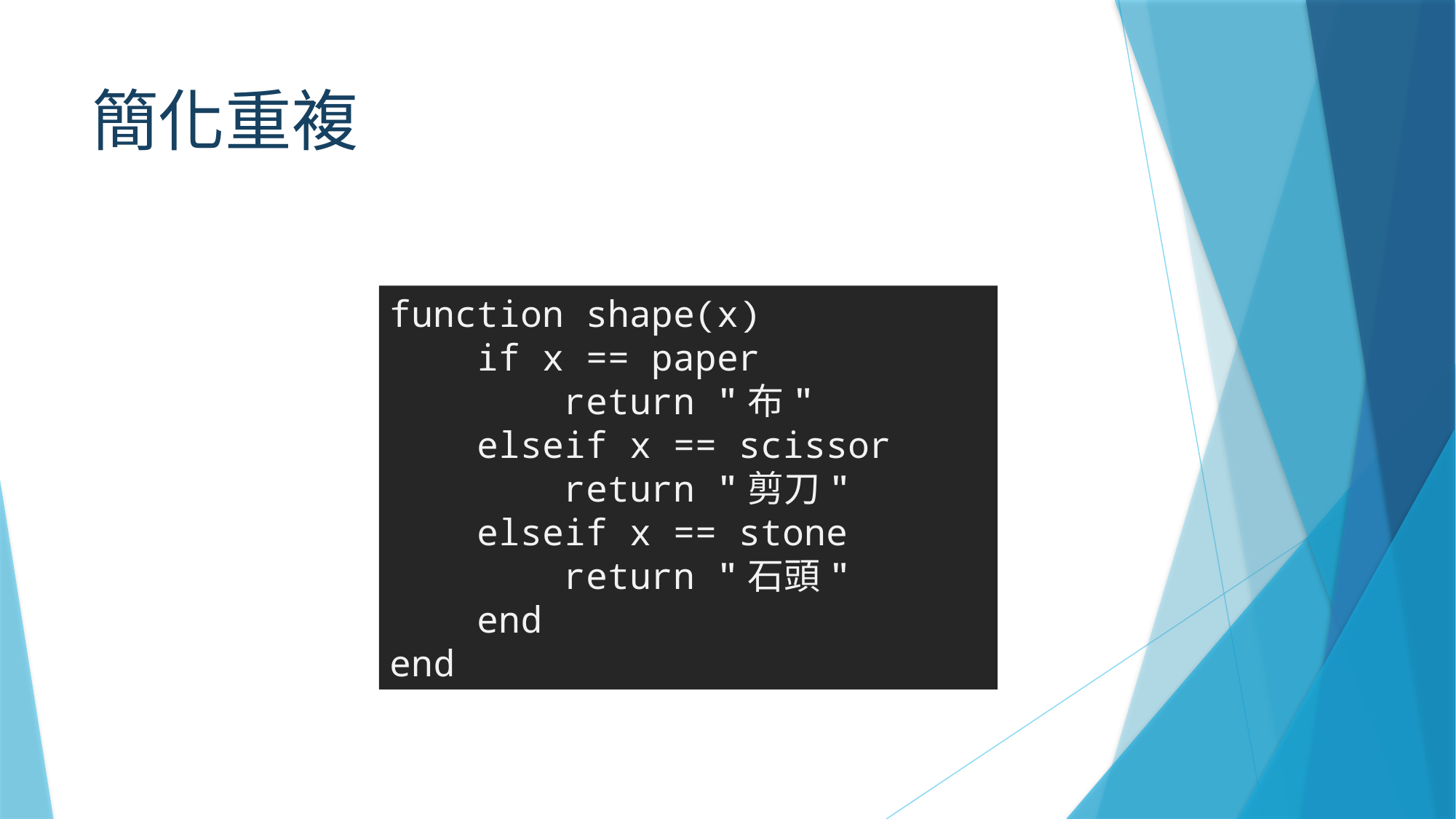

# 簡化重複

function shape(x)
    if x == paper
        return "布"
    elseif x == scissor
        return "剪刀"
    elseif x == stone
        return "石頭"
    end
end